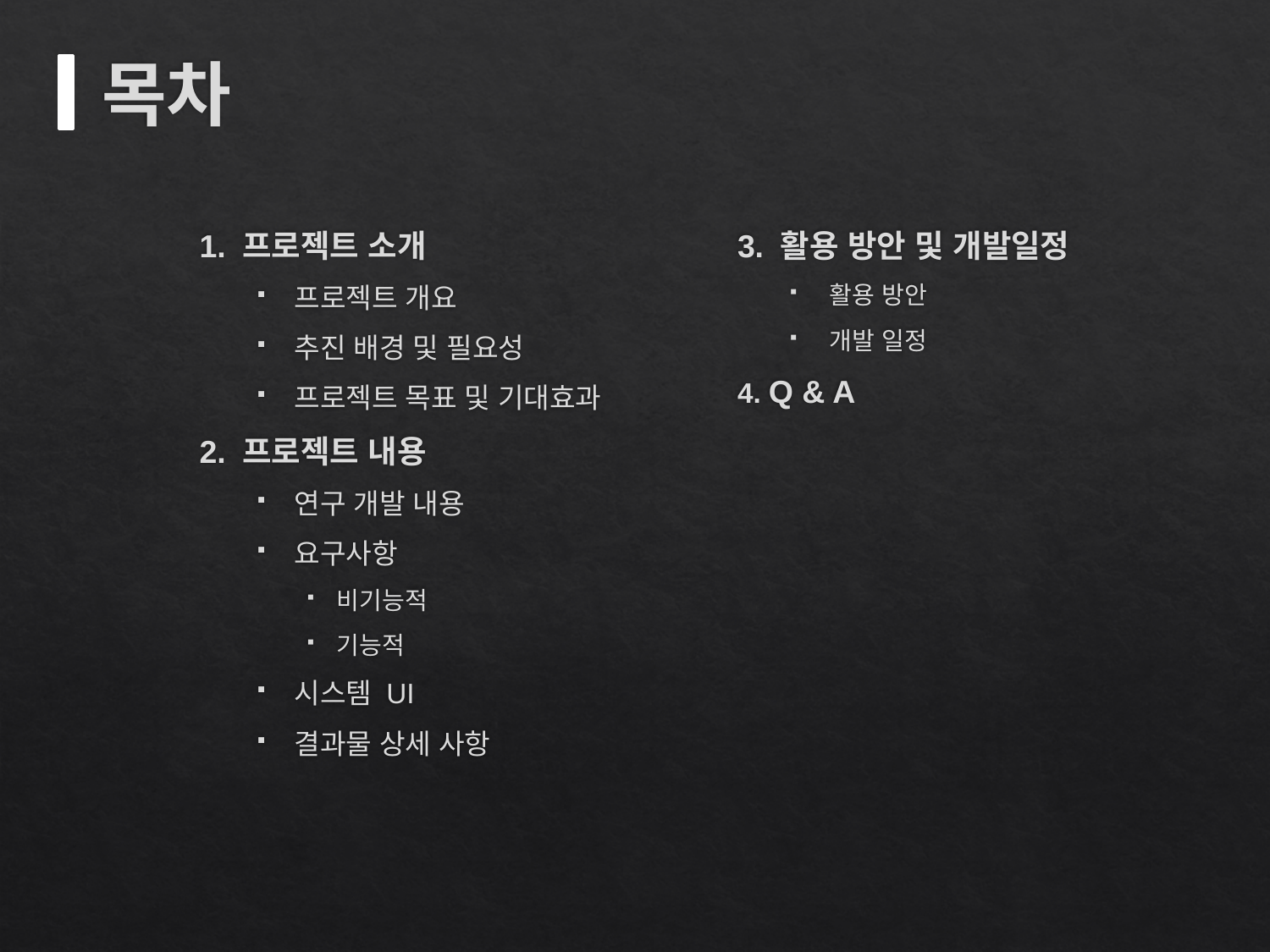

# 목차

1. 프로젝트 소개
프로젝트 개요
추진 배경 및 필요성
프로젝트 목표 및 기대효과
2. 프로젝트 내용
연구 개발 내용
요구사항
비기능적
기능적
시스템 UI
결과물 상세 사항
3. 활용 방안 및 개발일정
활용 방안
개발 일정
4. Q & A